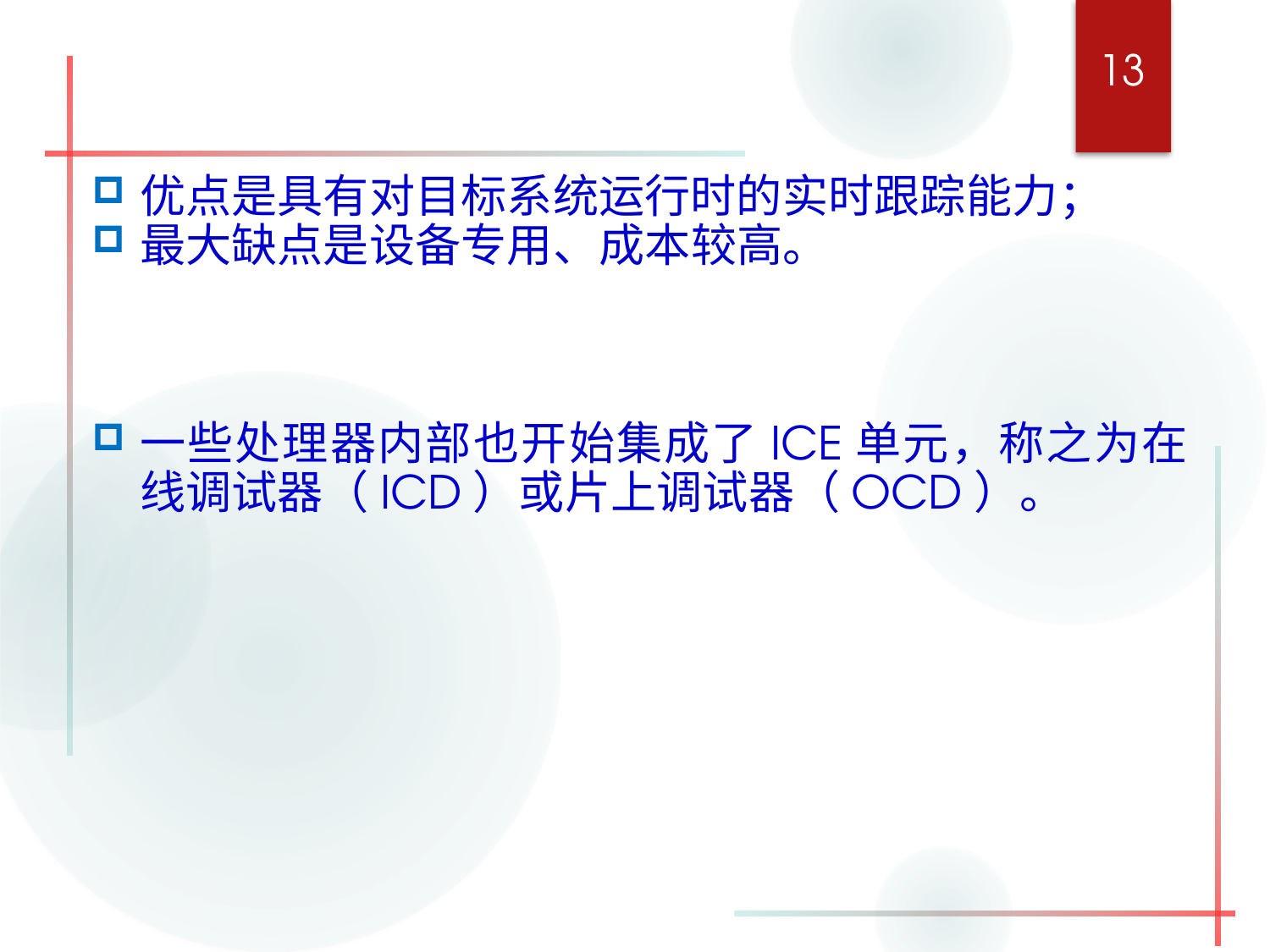

13
#
优点是具有对目标系统运行时的实时跟踪能力；
最大缺点是设备专用、成本较高。

一些处理器内部也开始集成了ICE单元，称之为在线调试器（ICD）或片上调试器（OCD）。